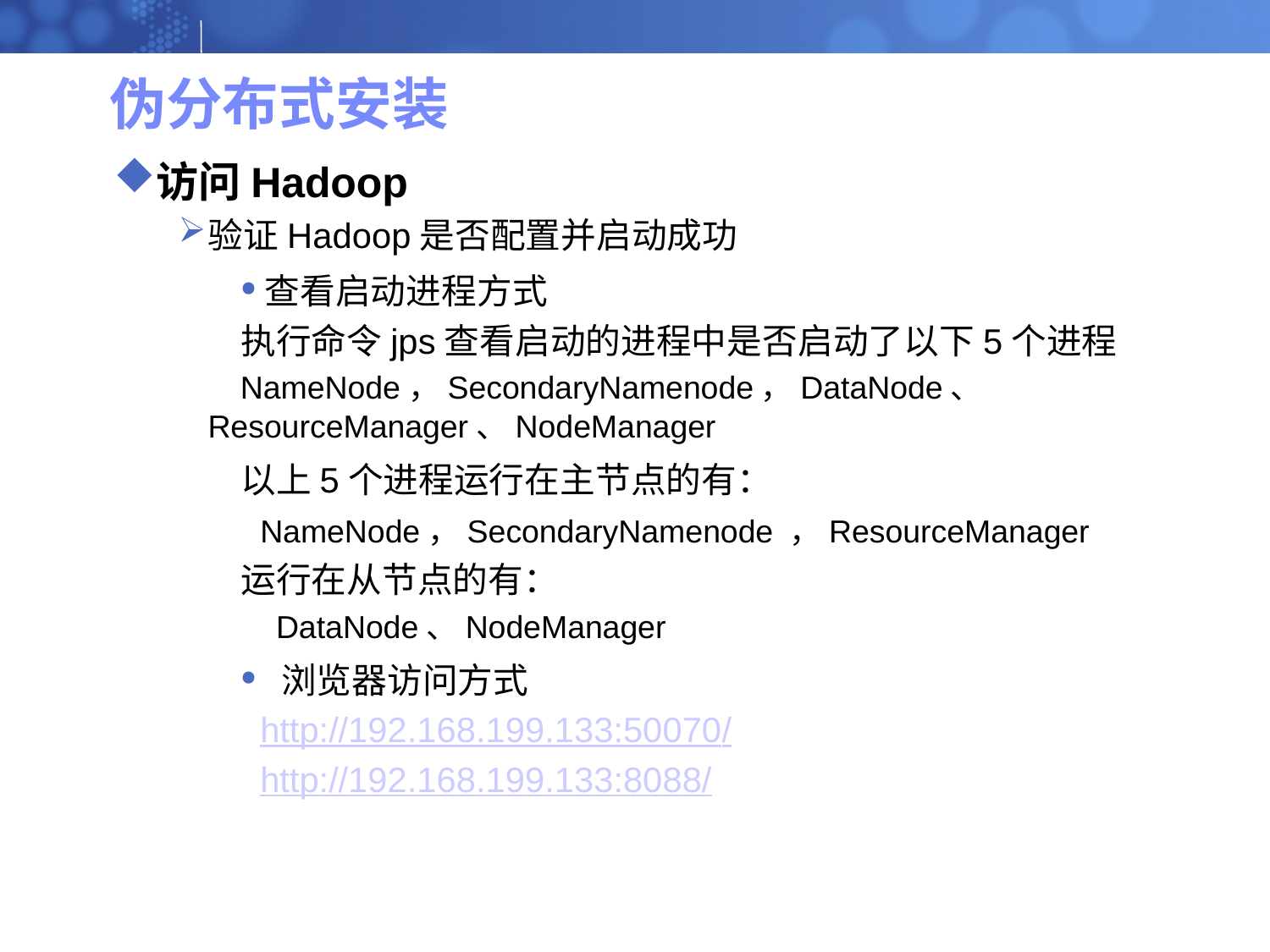

# 伪分布式安装
访问Hadoop
验证Hadoop是否配置并启动成功
查看启动进程方式
执行命令jps查看启动的进程中是否启动了以下5个进程
       NameNode，SecondaryNamenode，DataNode、     ResourceManager、NodeManager
以上5个进程运行在主节点的有：
  NameNode，SecondaryNamenode ，ResourceManager
运行在从节点的有：
           DataNode、NodeManager
 浏览器访问方式
  http://192.168.199.133:50070/
  http://192.168.199.133:8088/

24